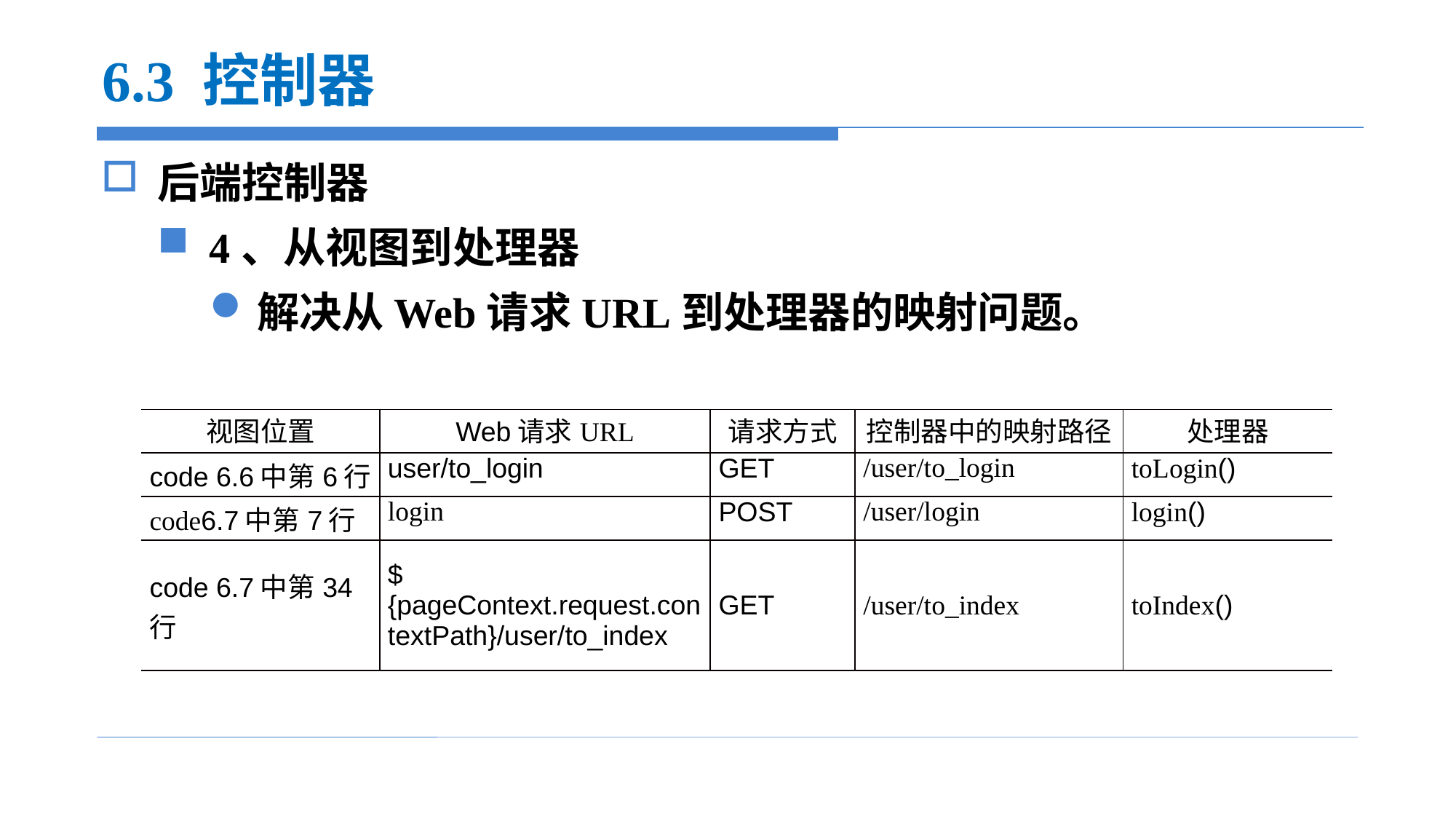

# 6.3 控制器
后端控制器
4、从视图到处理器
解决从Web请求URL到处理器的映射问题。
| 视图位置 | Web请求URL | 请求方式 | 控制器中的映射路径 | 处理器 |
| --- | --- | --- | --- | --- |
| code 6.6中第6行 | user/to\_login | GET | /user/to\_login | toLogin() |
| code6.7中第7行 | login | POST | /user/login | login() |
| code 6.7中第34行 | ${pageContext.request.contextPath}/user/to\_index | GET | /user/to\_index | toIndex() |
14